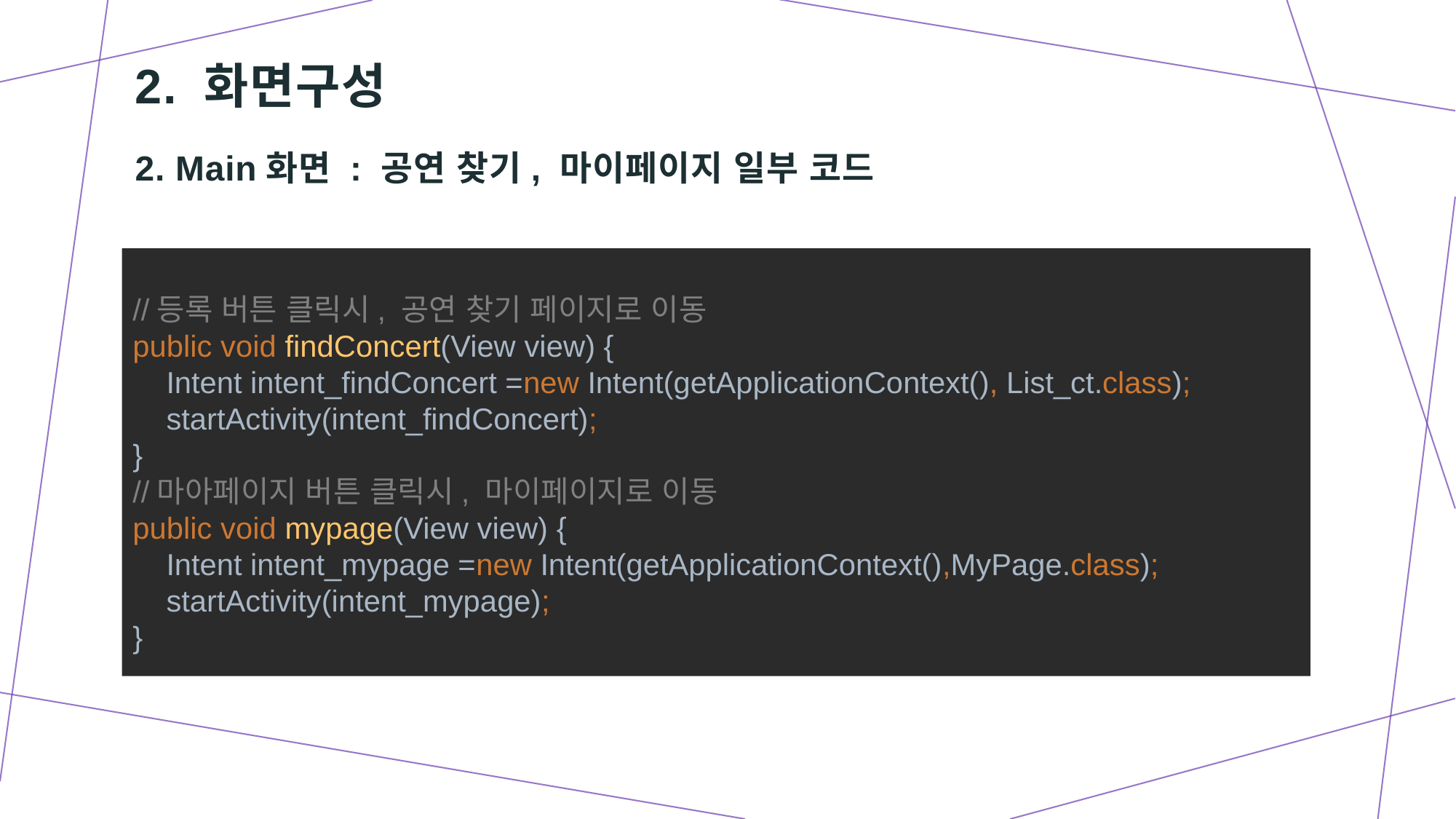

# 2. 화면구성
2. Main화면 : 공연 찾기, 마이페이지 일부 코드

//등록 버튼 클릭시, 공연 찾기 페이지로 이동
public void findConcert(View view) {
    Intent intent_findConcert =new Intent(getApplicationContext(), List_ct.class);
    startActivity(intent_findConcert);
}
//마아페이지 버튼 클릭시, 마이페이지로 이동
public void mypage(View view) {
    Intent intent_mypage =new Intent(getApplicationContext(),MyPage.class);
    startActivity(intent_mypage);
}